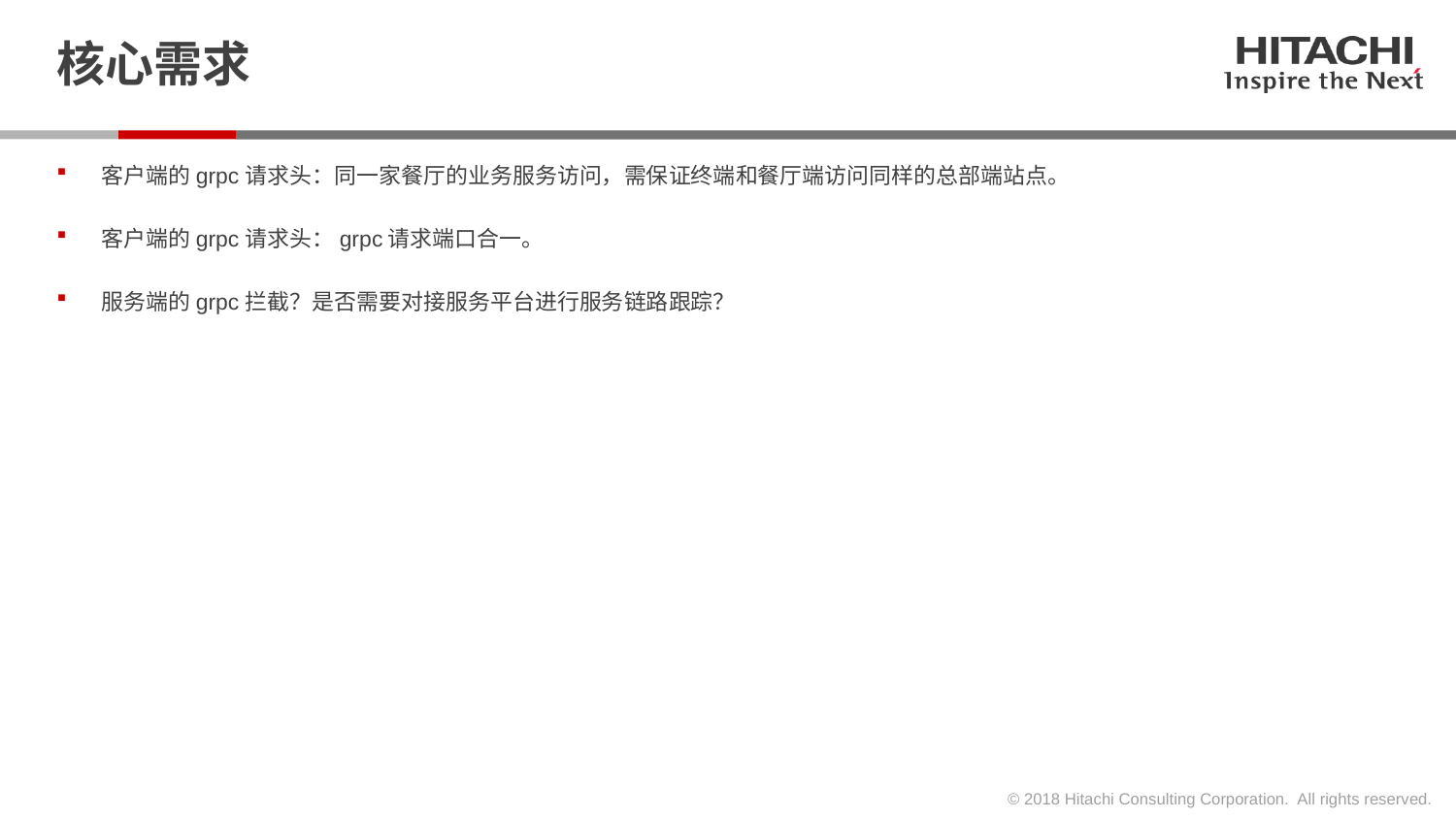

# 核心需求
客户端的grpc请求头：同一家餐厅的业务服务访问，需保证终端和餐厅端访问同样的总部端站点。
客户端的grpc请求头：grpc请求端口合一。
服务端的grpc拦截？是否需要对接服务平台进行服务链路跟踪？